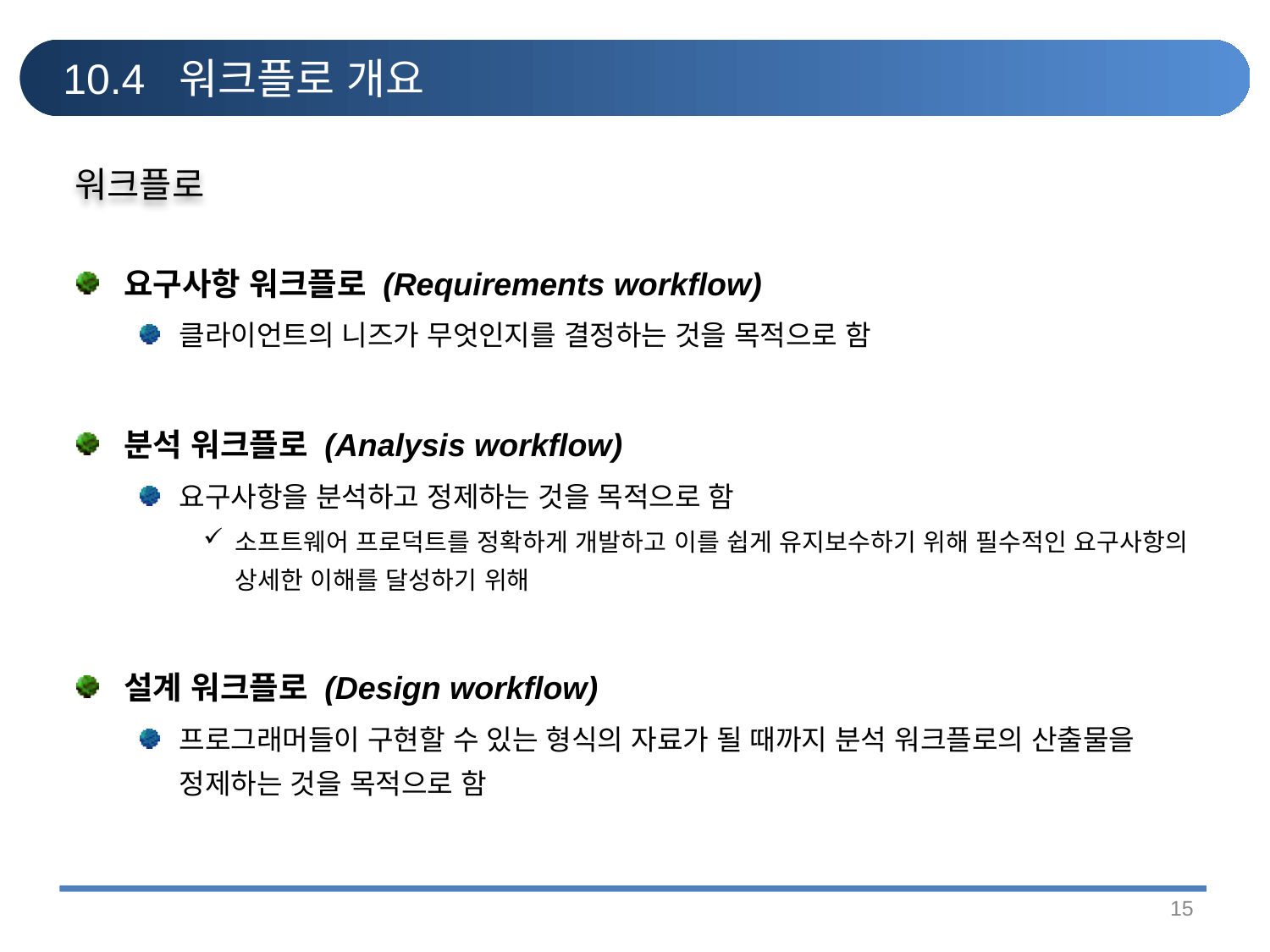

# 10.4  워크플로 개요
워크플로
요구사항 워크플로 (Requirements workflow)
클라이언트의 니즈가 무엇인지를 결정하는 것을 목적으로 함

분석 워크플로 (Analysis workflow)
요구사항을 분석하고 정제하는 것을 목적으로 함
소프트웨어 프로덕트를 정확하게 개발하고 이를 쉽게 유지보수하기 위해 필수적인 요구사항의 상세한 이해를 달성하기 위해

설계 워크플로 (Design workflow)
프로그래머들이 구현할 수 있는 형식의 자료가 될 때까지 분석 워크플로의 산출물을 정제하는 것을 목적으로 함

15